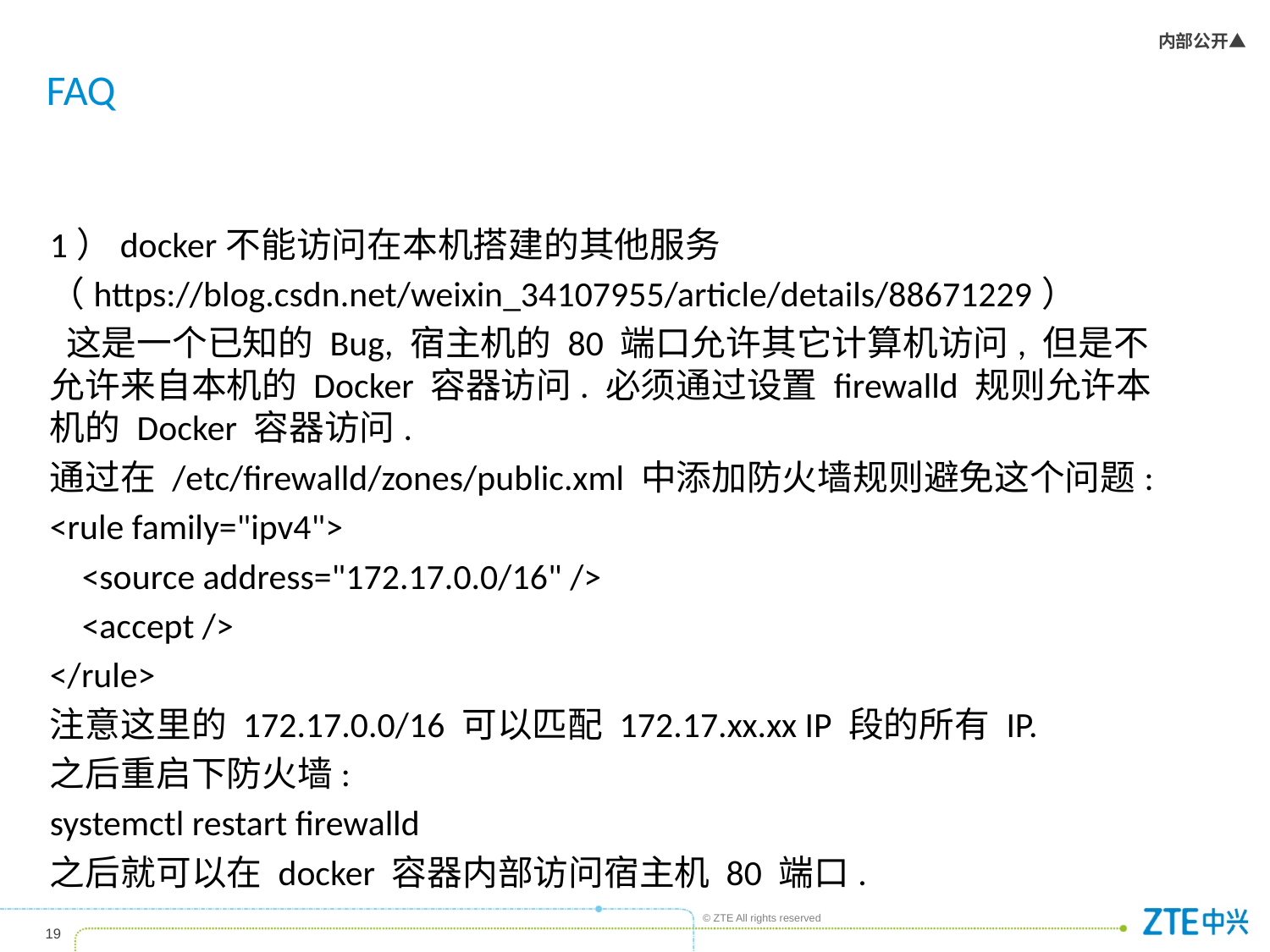

# FAQ
1）docker不能访问在本机搭建的其他服务
（https://blog.csdn.net/weixin_34107955/article/details/88671229）
 这是一个已知的 Bug, 宿主机的 80 端口允许其它计算机访问, 但是不允许来自本机的 Docker 容器访问. 必须通过设置 firewalld 规则允许本机的 Docker 容器访问.
通过在 /etc/firewalld/zones/public.xml 中添加防火墙规则避免这个问题:
<rule family="ipv4">
    <source address="172.17.0.0/16" />
    <accept />
</rule>
注意这里的 172.17.0.0/16 可以匹配 172.17.xx.xx IP 段的所有 IP.
之后重启下防火墙:
systemctl restart firewalld
之后就可以在 docker 容器内部访问宿主机 80 端口.